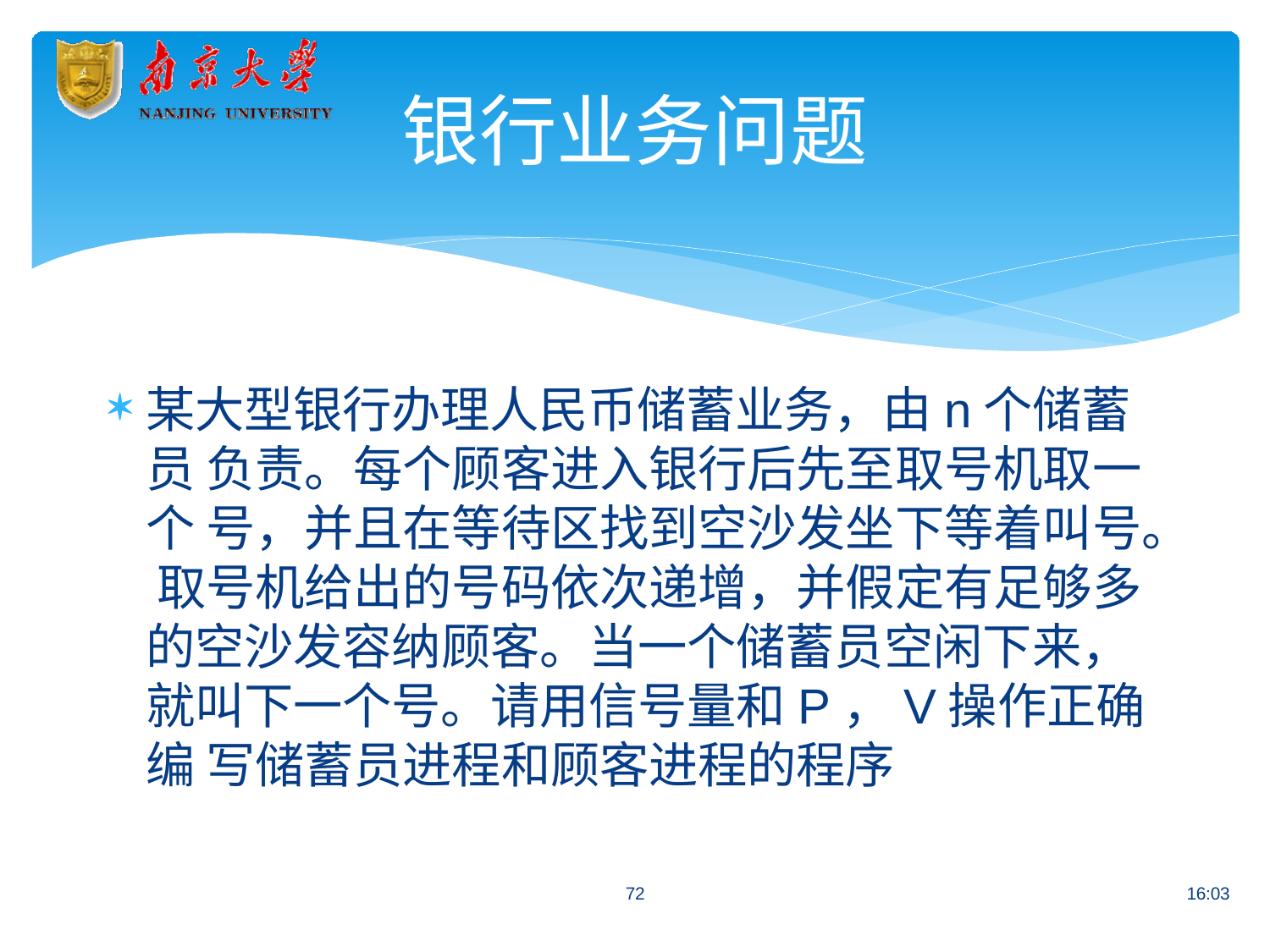

# 银行业务问题

某大型银行办理人民币储蓄业务，由n个储蓄员 负责。每个顾客进入银行后先至取号机取一个 号，并且在等待区找到空沙发坐下等着叫号。 取号机给出的号码依次递增，并假定有足够多 的空沙发容纳顾客。当一个储蓄员空闲下来，  就叫下一个号。请用信号量和P，V操作正确编 写储蓄员进程和顾客进程的程序
72
16:03